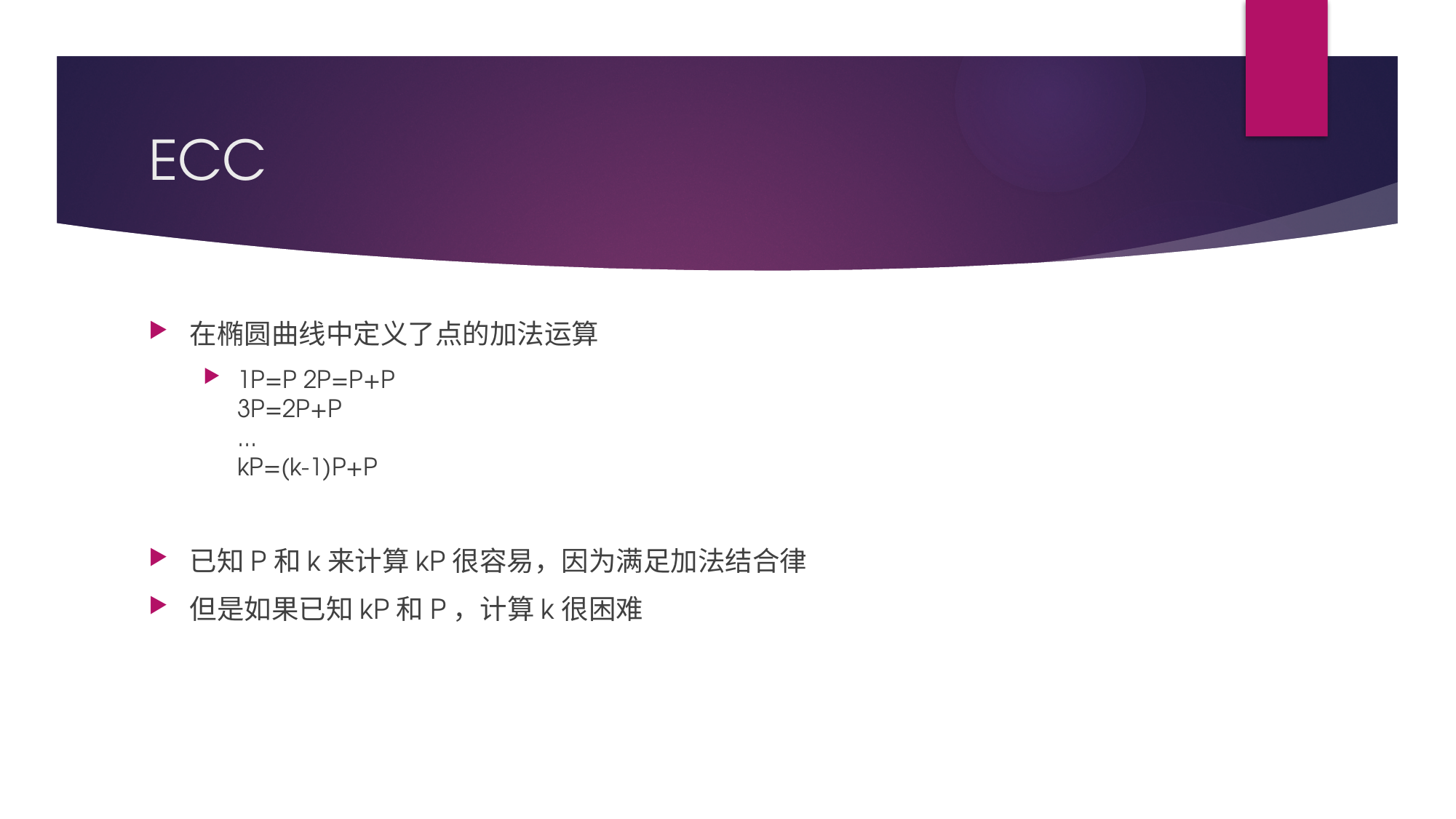

# ECC
在椭圆曲线中定义了点的加法运算
1P=P 2P=P+P
3P=2P+P
...
kP=(k-1)P+P

已知P和k来计算kP很容易，因为满足加法结合律
但是如果已知kP和P，计算k很困难